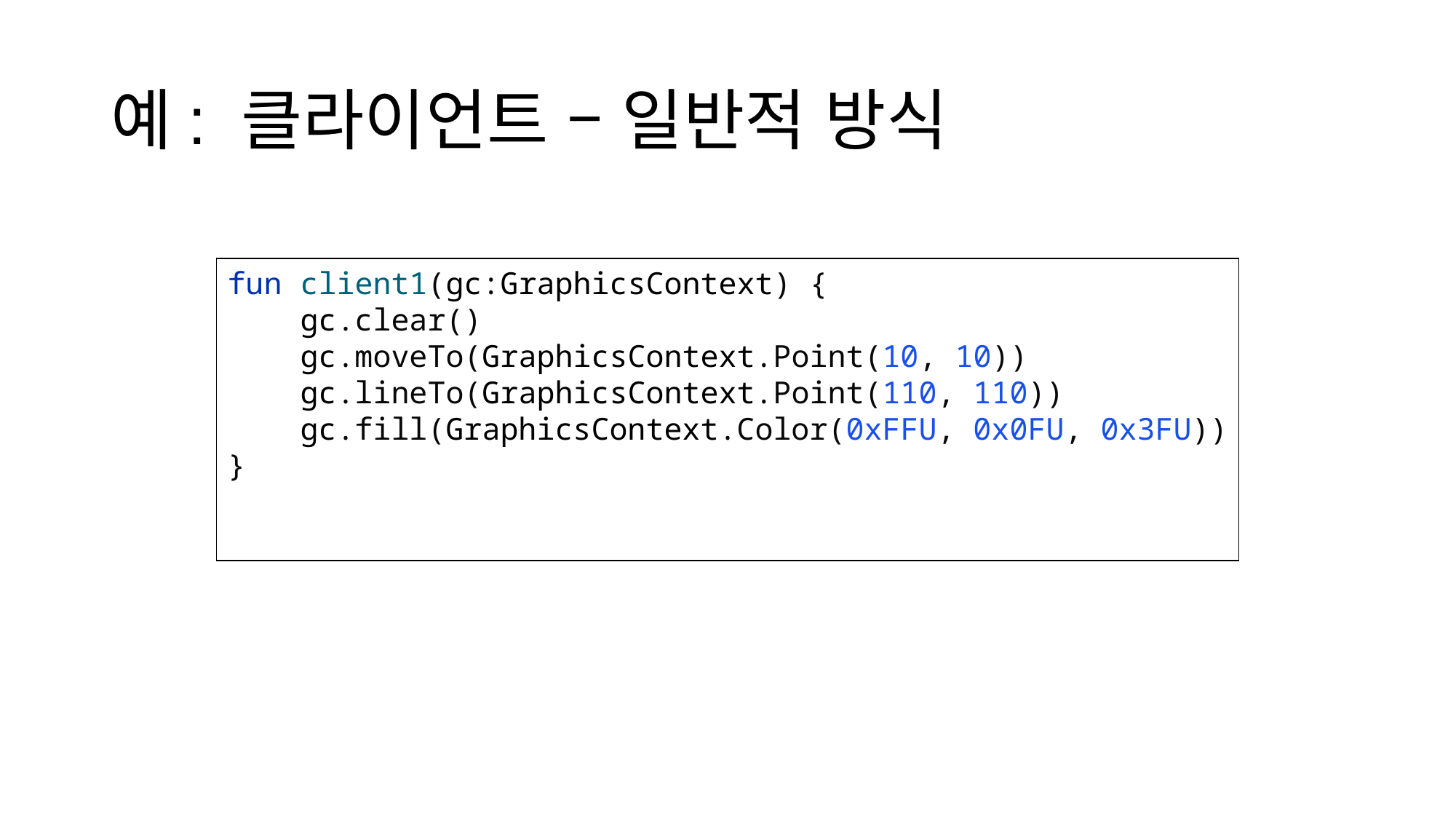

# 예: 클라이언트 – 일반적 방식
fun client1(gc:GraphicsContext) {
    gc.clear()
    gc.moveTo(GraphicsContext.Point(10, 10))
    gc.lineTo(GraphicsContext.Point(110, 110))
    gc.fill(GraphicsContext.Color(0xFFU, 0x0FU, 0x3FU))
}